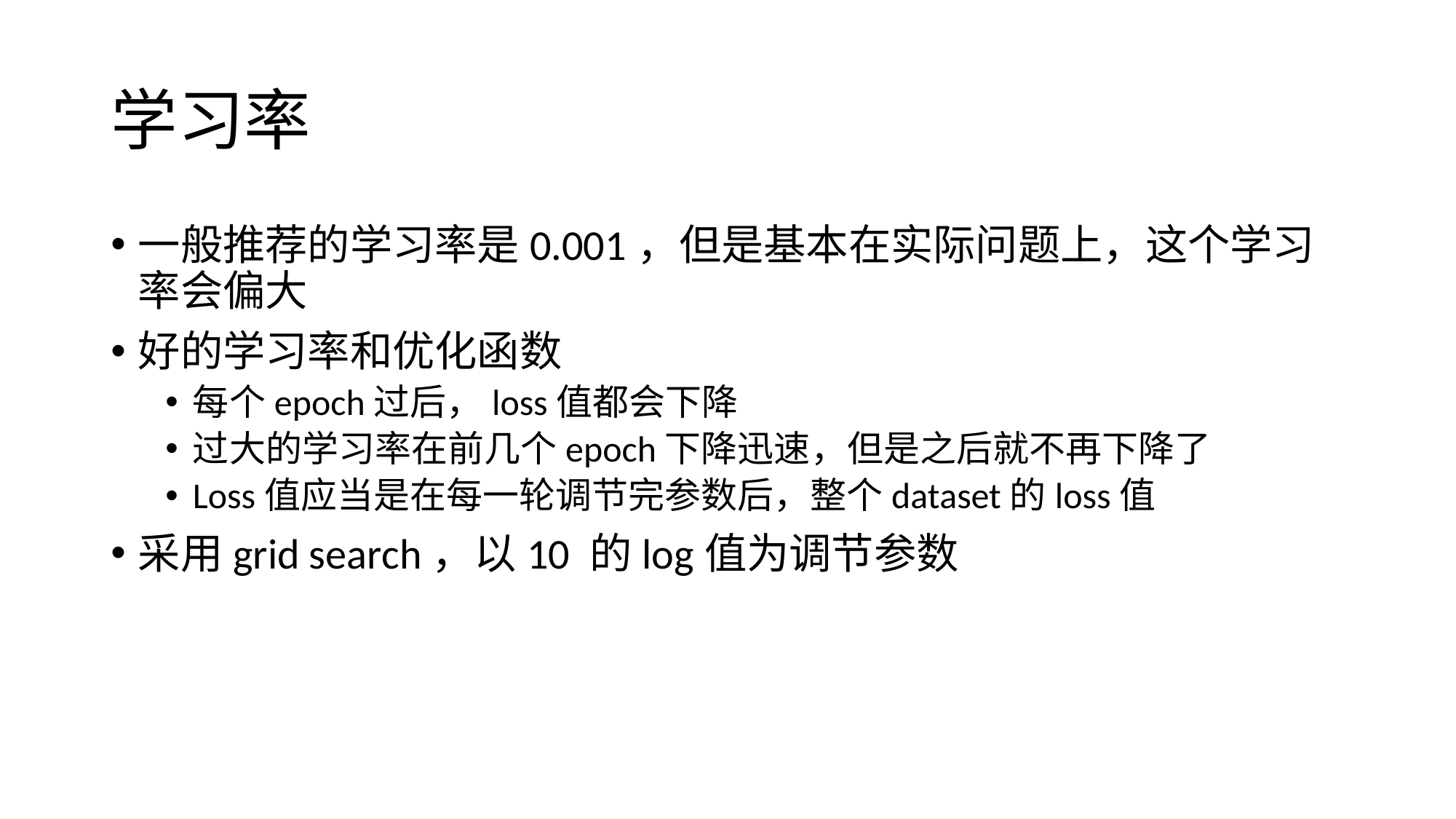

# 学习率
一般推荐的学习率是0.001，但是基本在实际问题上，这个学习率会偏大
好的学习率和优化函数
每个epoch过后，loss值都会下降
过大的学习率在前几个epoch下降迅速，但是之后就不再下降了
Loss值应当是在每一轮调节完参数后，整个dataset的loss值
采用grid search，以10 的log值为调节参数